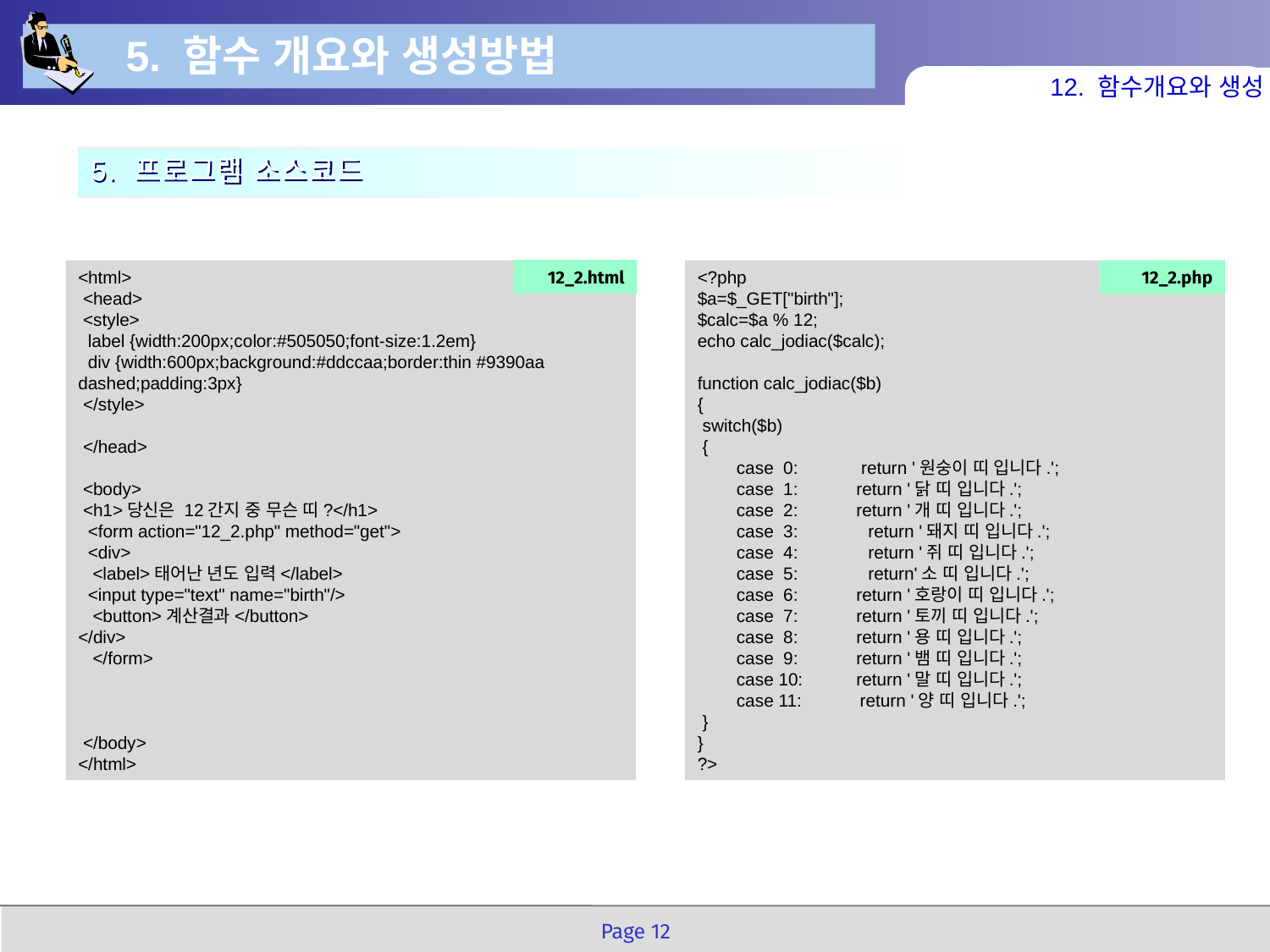

5. 함수 개요와 생성방법
12. 함수개요와 생성
5. 프로그램 소스코드

12_2.html
<html>
 <head>
 <style>
  label {width:200px;color:#505050;font-size:1.2em}
  div {width:600px;background:#ddccaa;border:thin #9390aa dashed;padding:3px}
 </style>

 </head>

 <body>
 <h1>당신은 12간지 중 무슨 띠?</h1>
  <form action="12_2.php" method="get">
  <div>
   <label>태어난 년도 입력</label>
  <input type="text" name="birth"/>
   <button>계산결과</button>
</div>
   </form>

 </body>
</html>
<?php
$a=$_GET["birth"];
$calc=$a % 12;
echo calc_jodiac($calc);

function calc_jodiac($b)
{
 switch($b)
 {
        case  0:             return '원숭이 띠 입니다.';
        case  1:            return '닭 띠 입니다.';
        case  2:            return '개 띠 입니다.';
        case  3: 	         return '돼지 띠 입니다.';
        case  4: 	         return '쥐 띠 입니다.';
        case  5: 	         return'소 띠 입니다.';
        case  6:            return '호랑이 띠 입니다.';
        case  7:            return '토끼 띠 입니다.';
        case  8:            return '용 띠 입니다.';
        case  9:            return '뱀 띠 입니다.';
        case 10:           return '말 띠 입니다.';
        case 11:            return '양 띠 입니다.';
 }
}
?>
12_2.php
Page 12